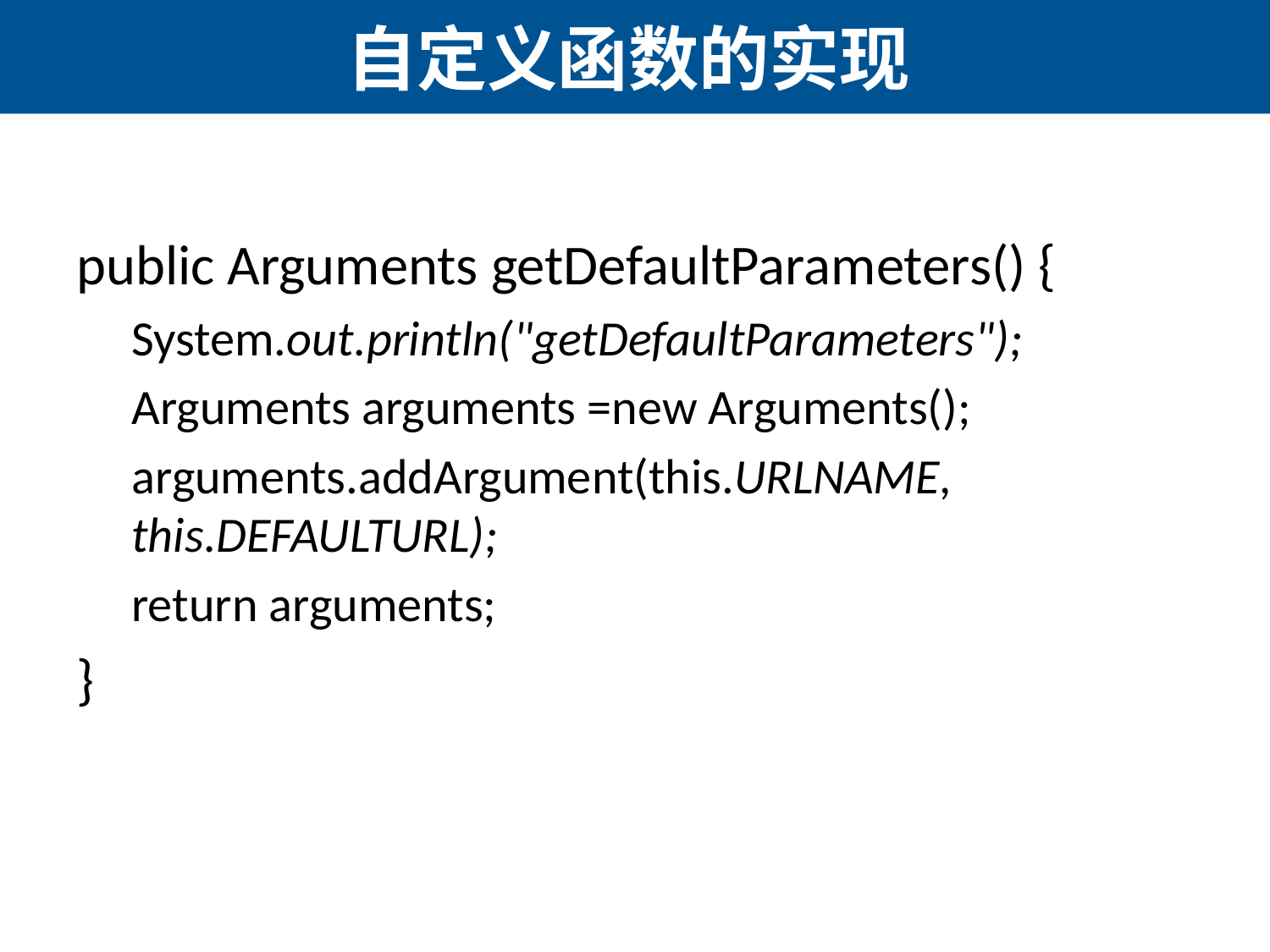

# 自定义函数的实现
public Arguments getDefaultParameters() {
System.out.println("getDefaultParameters");
Arguments arguments =new Arguments();
arguments.addArgument(this.URLNAME, this.DEFAULTURL);
return arguments;
}